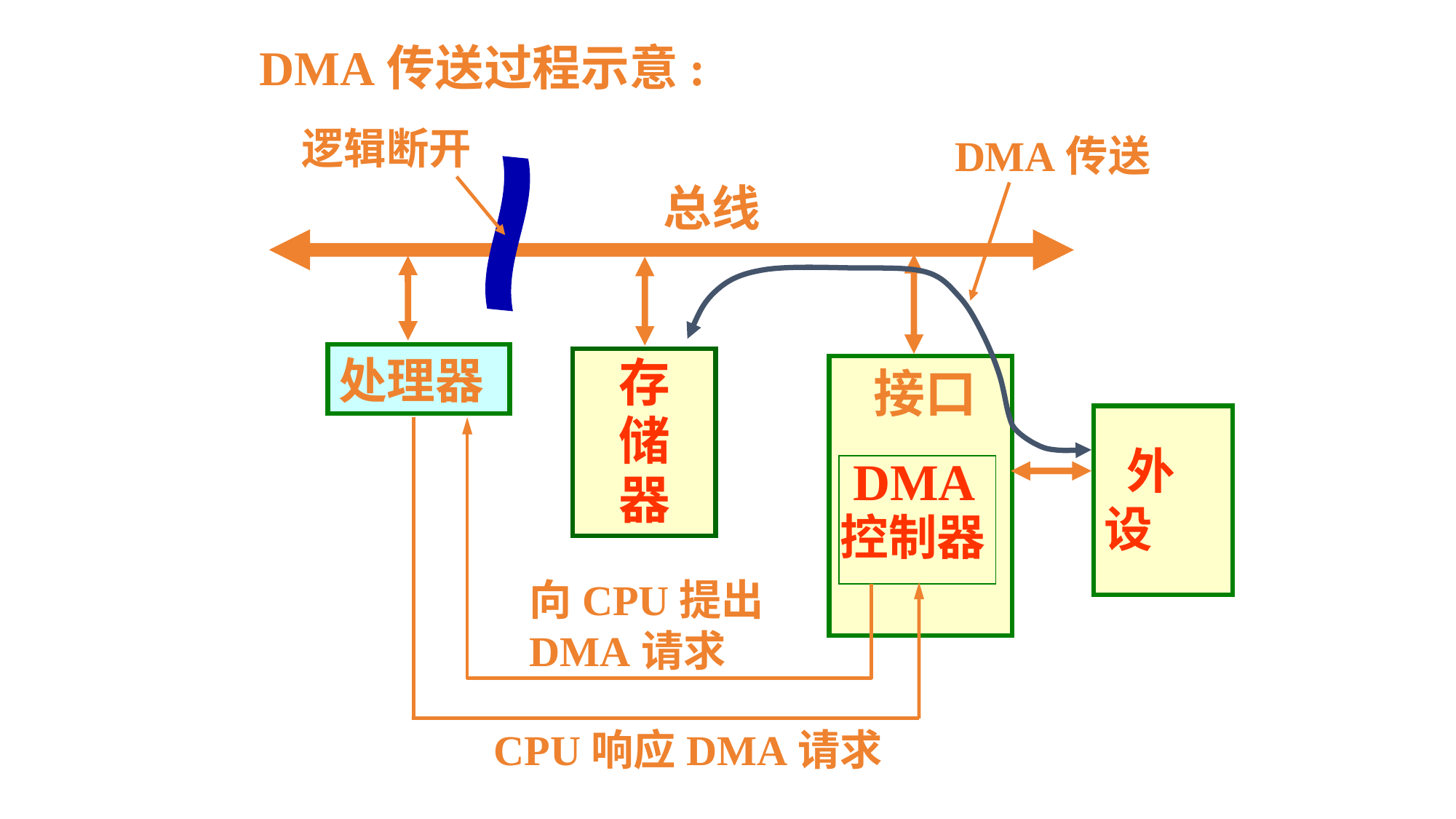

DMA传送过程示意:
逻辑断开
DMA传送
总线

处理器
  存
  储
  器
  接口
 DMA
控制器

 外设

向CPU提出DMA请求

CPU响应DMA请求